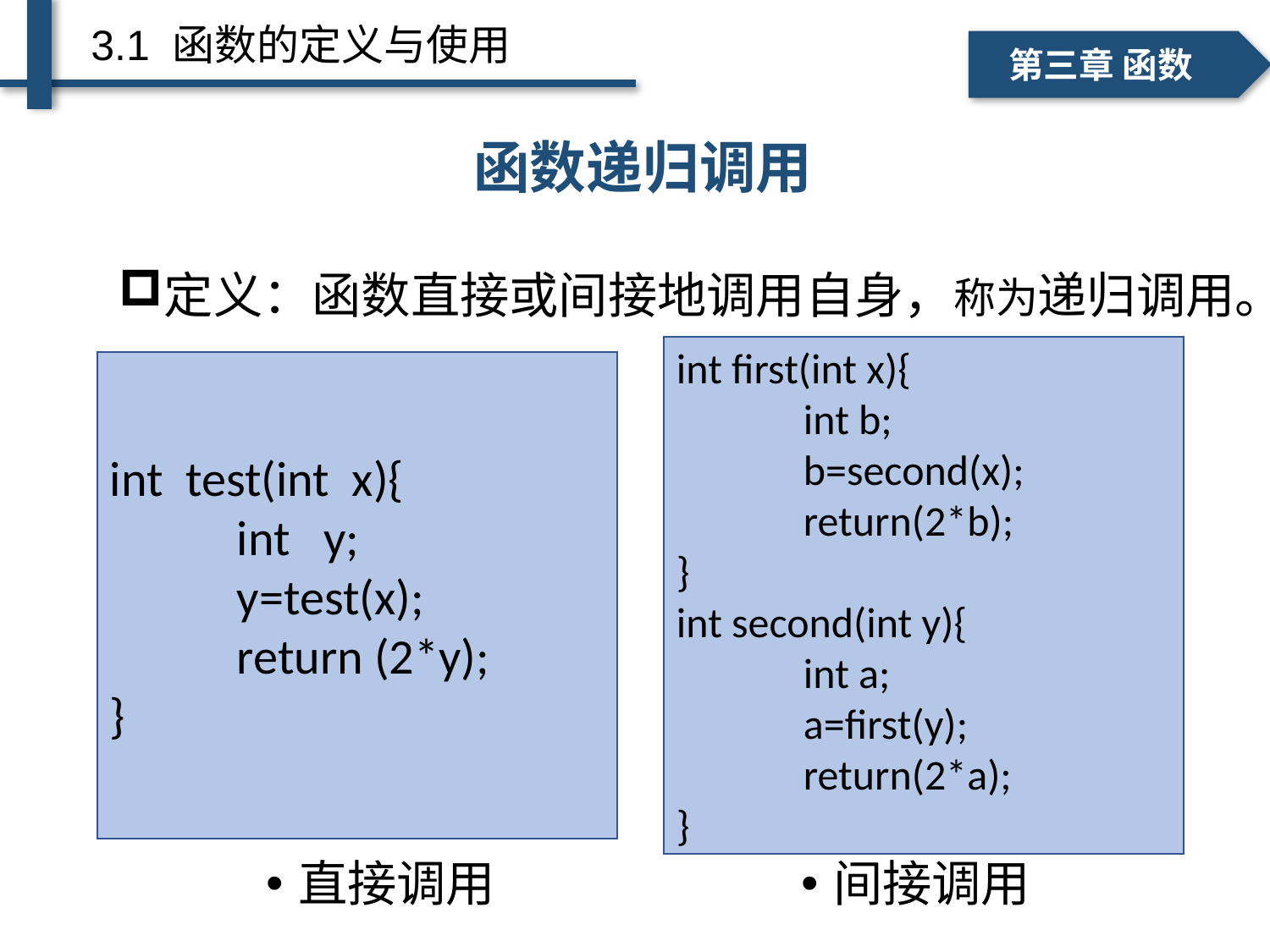

3.1 函数的定义与使用
一、个人简介
二、学术成绩

第三章 函数
# 递归调用

函数递归调用
函数的声明与使用
定义：函数直接或间接地调用自身，称为递归调用。
int first(int x){
	int b;
	b=second(x);
	return(2*b);
}
int second(int y){
	int a;
	a=first(y);
	return(2*a);
}
int  test(int  x){
	int   y;
	y=test(x);
	return (2*y);
}
直接调用
间接调用
35